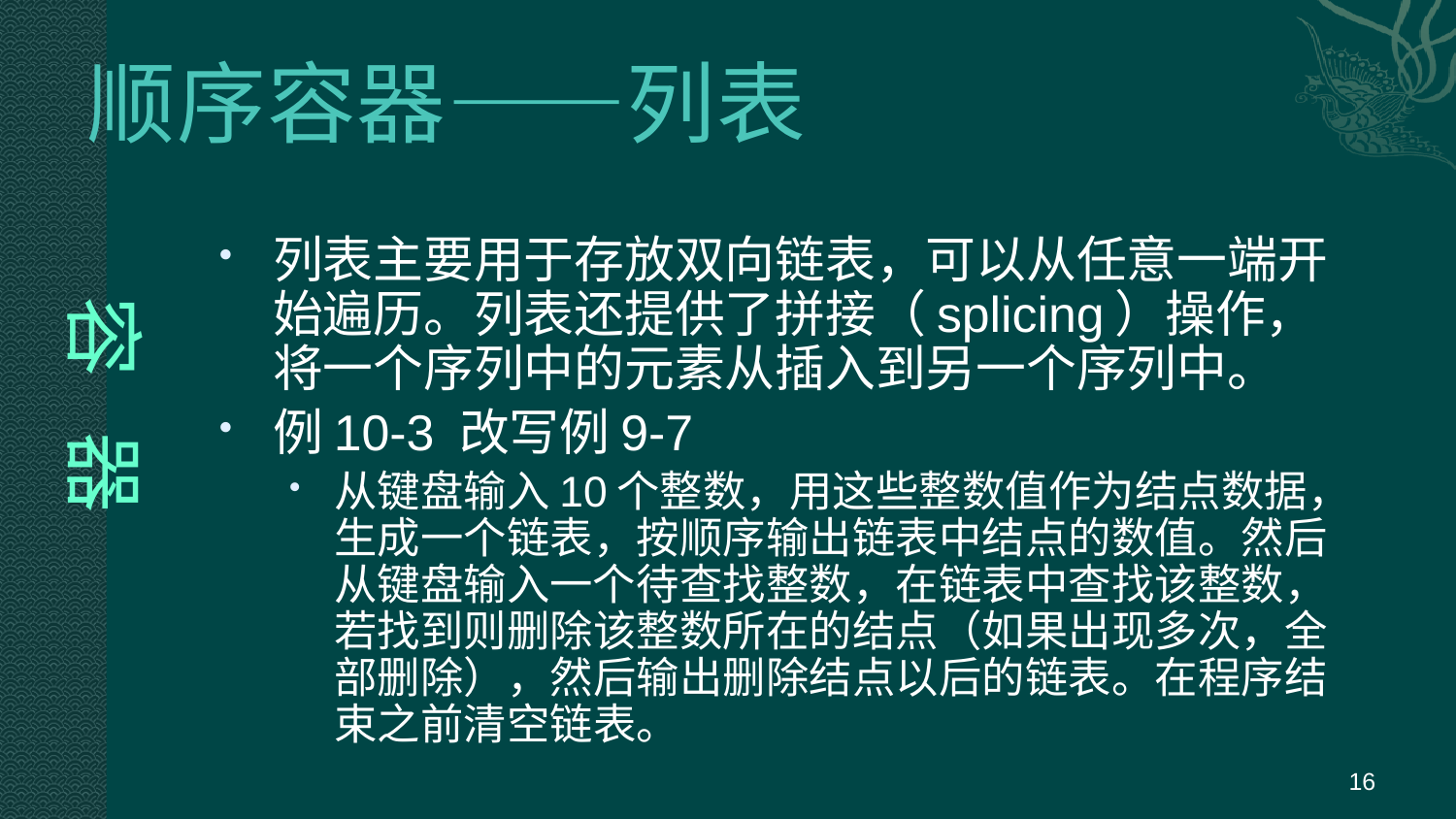

# 顺序容器——列表
容   器
列表主要用于存放双向链表，可以从任意一端开始遍历。列表还提供了拼接（splicing）操作，将一个序列中的元素从插入到另一个序列中。
例10-3 改写例9-7
从键盘输入10个整数，用这些整数值作为结点数据，生成一个链表，按顺序输出链表中结点的数值。然后从键盘输入一个待查找整数，在链表中查找该整数，若找到则删除该整数所在的结点（如果出现多次，全部删除），然后输出删除结点以后的链表。在程序结束之前清空链表。
16